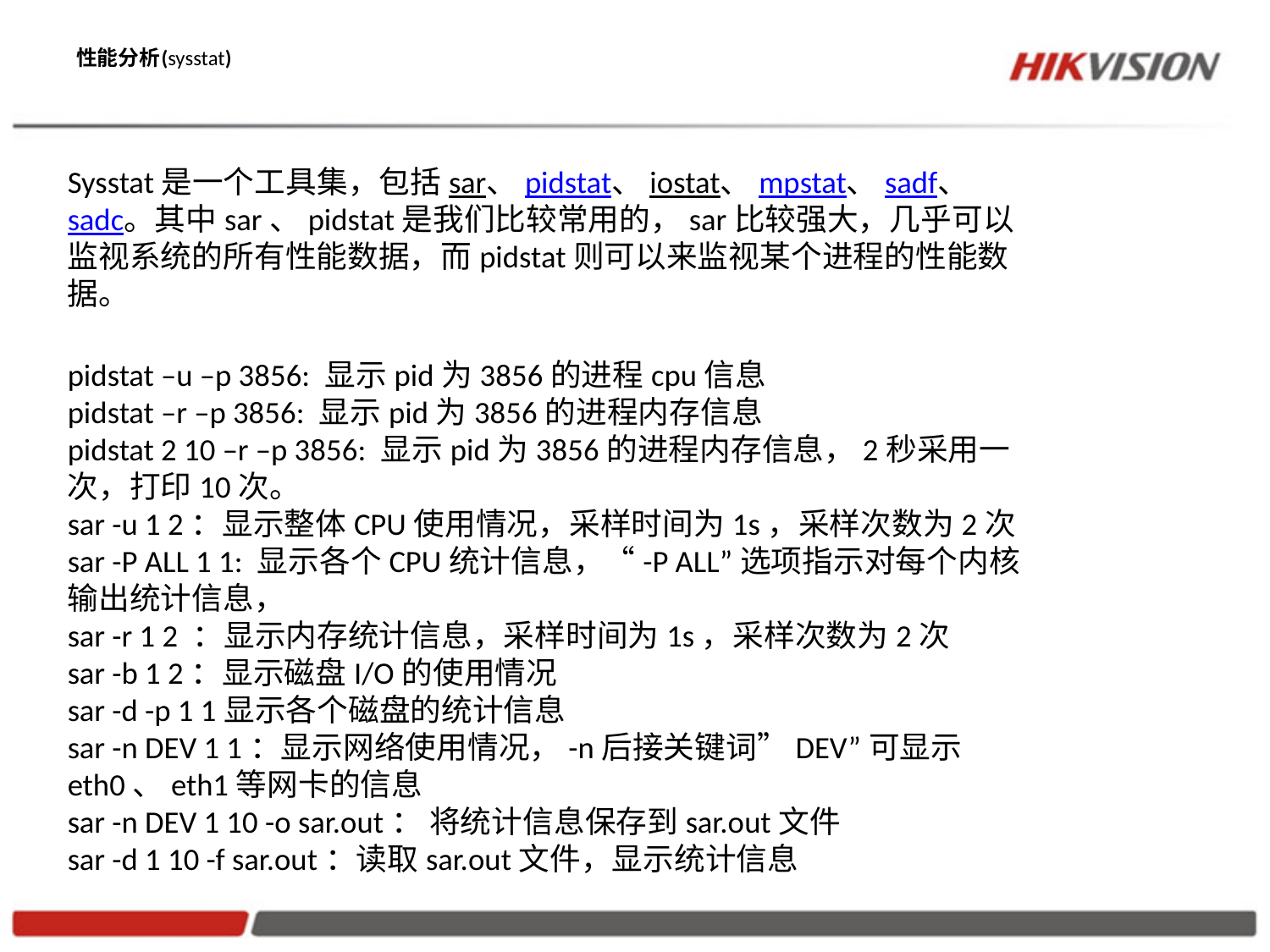

# 性能分析(sysstat)
Sysstat是一个工具集，包括sar、pidstat、iostat、mpstat、sadf、sadc。其中sar、pidstat是我们比较常用的，sar比较强大，几乎可以监视系统的所有性能数据，而pidstat则可以来监视某个进程的性能数据。

pidstat –u –p 3856: 显示pid为3856的进程cpu信息
pidstat –r –p 3856: 显示pid为3856的进程内存信息
pidstat 2 10 –r –p 3856: 显示pid为3856的进程内存信息，2秒采用一次，打印10次。
sar -u 1 2：显示整体CPU使用情况，采样时间为1s，采样次数为2次
sar -P ALL 1 1: 显示各个CPU统计信息，“-P ALL”选项指示对每个内核输出统计信息，
sar -r 1 2 ：显示内存统计信息，采样时间为1s，采样次数为2次
sar -b 1 2：显示磁盘I/O的使用情况
sar -d -p 1 1显示各个磁盘的统计信息
sar -n DEV 1 1：显示网络使用情况，-n后接关键词”DEV”可显示eth0、eth1等网卡的信息
sar -n DEV 1 10 -o sar.out： 将统计信息保存到sar.out文件
sar -d 1 10 -f sar.out：读取sar.out文件，显示统计信息